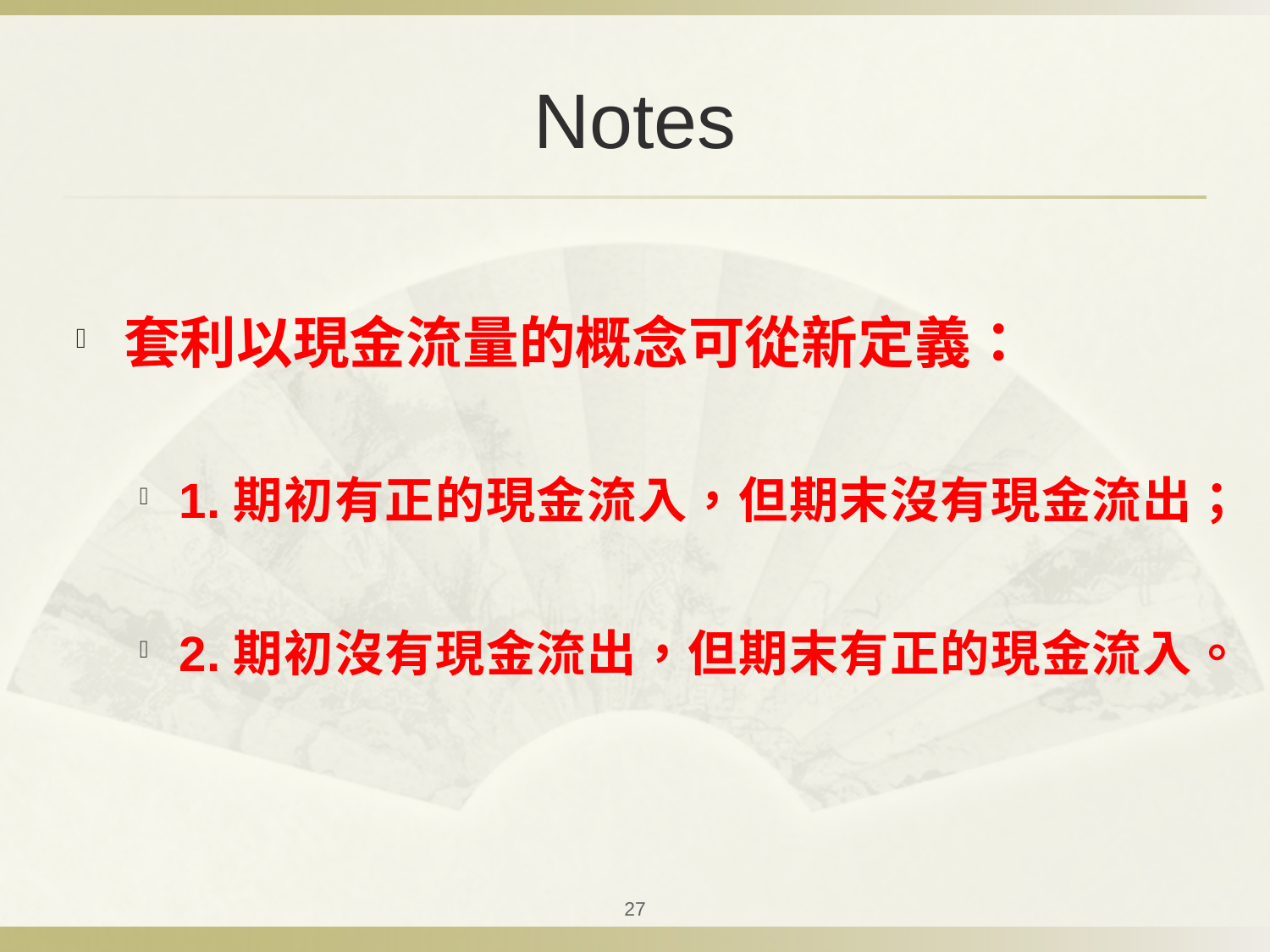

# Notes

套利以現金流量的概念可從新定義：

1.期初有正的現金流入，但期末沒有現金流出；

2.期初沒有現金流出，但期末有正的現金流入。

27